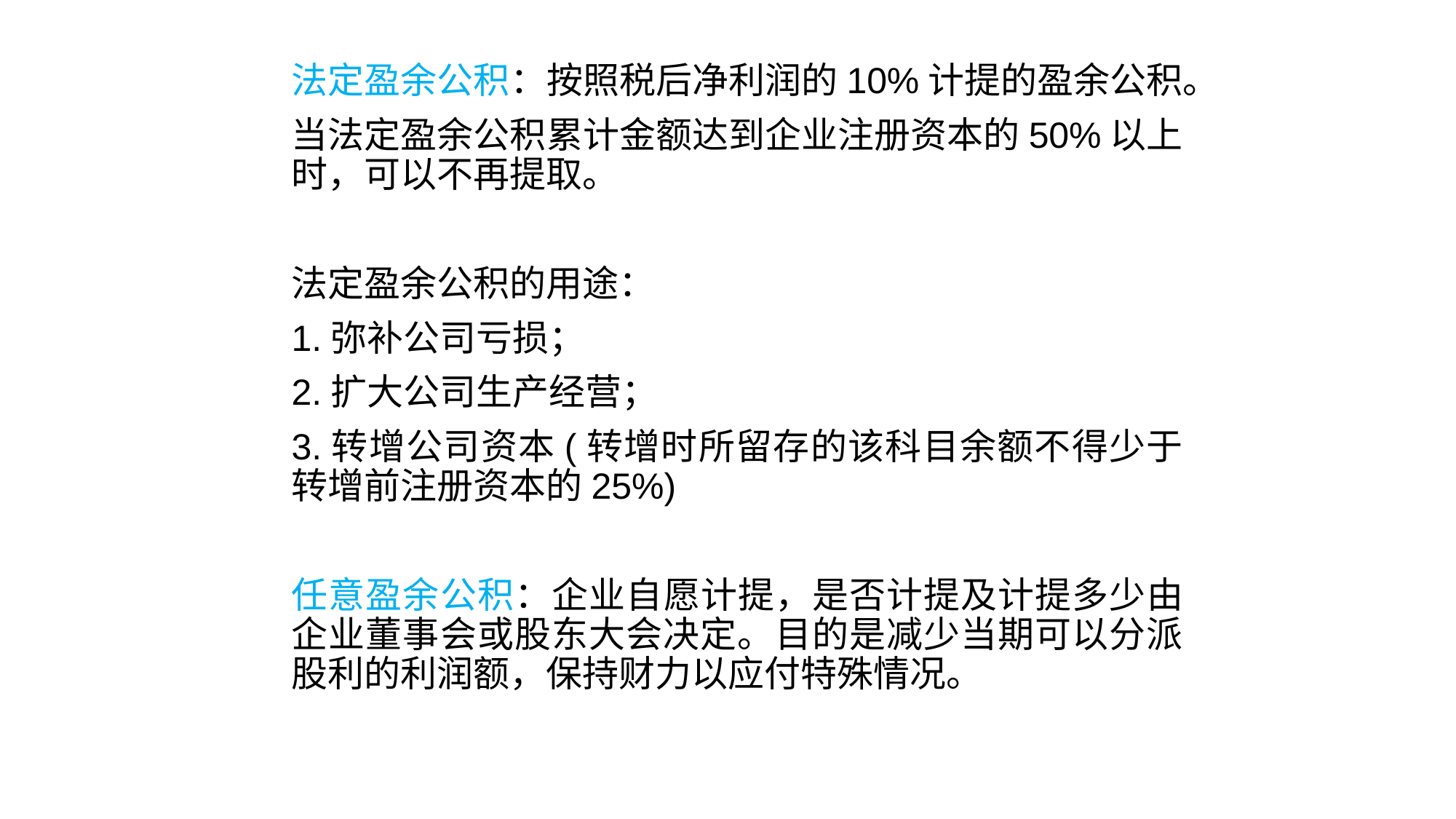

法定盈余公积：按照税后净利润的10%计提的盈余公积。
当法定盈余公积累计金额达到企业注册资本的50%以上时，可以不再提取。

法定盈余公积的用途：
1.弥补公司亏损；
2.扩大公司生产经营；
3.转增公司资本(转增时所留存的该科目余额不得少于转增前注册资本的25%)

任意盈余公积：企业自愿计提，是否计提及计提多少由企业董事会或股东大会决定。目的是减少当期可以分派股利的利润额，保持财力以应付特殊情况。